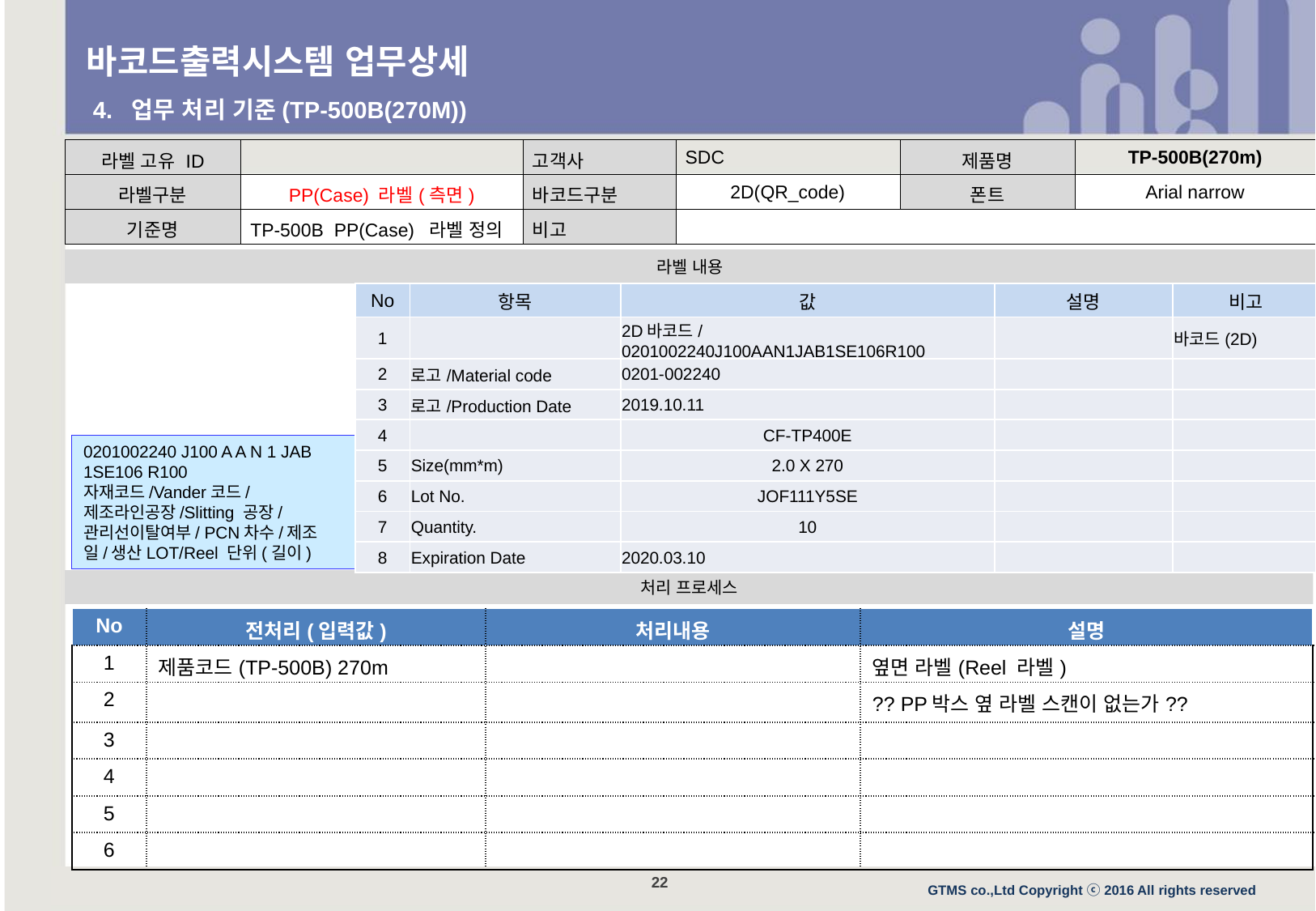

바코드출력시스템 업무상세
 4.  업무 처리 기준(TP-500B(270M))
| 라벨 고유 ID |  | 고객사 | SDC | 제품명 | TP-500B(270m) |
| --- | --- | --- | --- | --- | --- |
| 라벨구분 | PP(Case) 라벨(측면) | 바코드구분 | 2D(QR\_code) | 폰트 | Arial narrow |
| 기준명 | TP-500B PP(Case) 라벨 정의 | 비고 |  |  |  |
라벨 내용
| No | 항목 | 값 | 설명 | 비고 |
| --- | --- | --- | --- | --- |
| 1 |  | 2D바코드/0201002240J100AAN1JAB1SE106R100 |  | 바코드(2D) |
| 2 | 로고/Material code | 0201-002240 |  |  |
| 3 | 로고/Production Date | 2019.10.11 |  |  |
| 4 |  | CF-TP400E |  |  |
| 5 | Size(mm\*m) | 2.0 X 270 |  |  |
| 6 | Lot No. | JOF111Y5SE |  |  |
| 7 | Quantity. | 10 |  |  |
| 8 | Expiration Date | 2020.03.10 |  |  |

0201002240 J100 A A N 1 JAB 1SE106 R100
자재코드/Vander코드/제조라인공장/Slitting 공장/ 관리선이탈여부/ PCN차수/제조일/생산LOT/Reel 단위(길이)
처리 프로세스

| No | 전처리(입력값) | 처리내용 | 설명 |
| --- | --- | --- | --- |
| 1 | 제품코드(TP-500B) 270m |  | 옆면 라벨(Reel 라벨) |
| 2 |  |  | ?? PP박스 옆 라벨 스캔이 없는가?? |
| 3 |  |  |  |
| 4 |  |  |  |
| 5 |  |  |  |
| 6 |  |  |  |
22